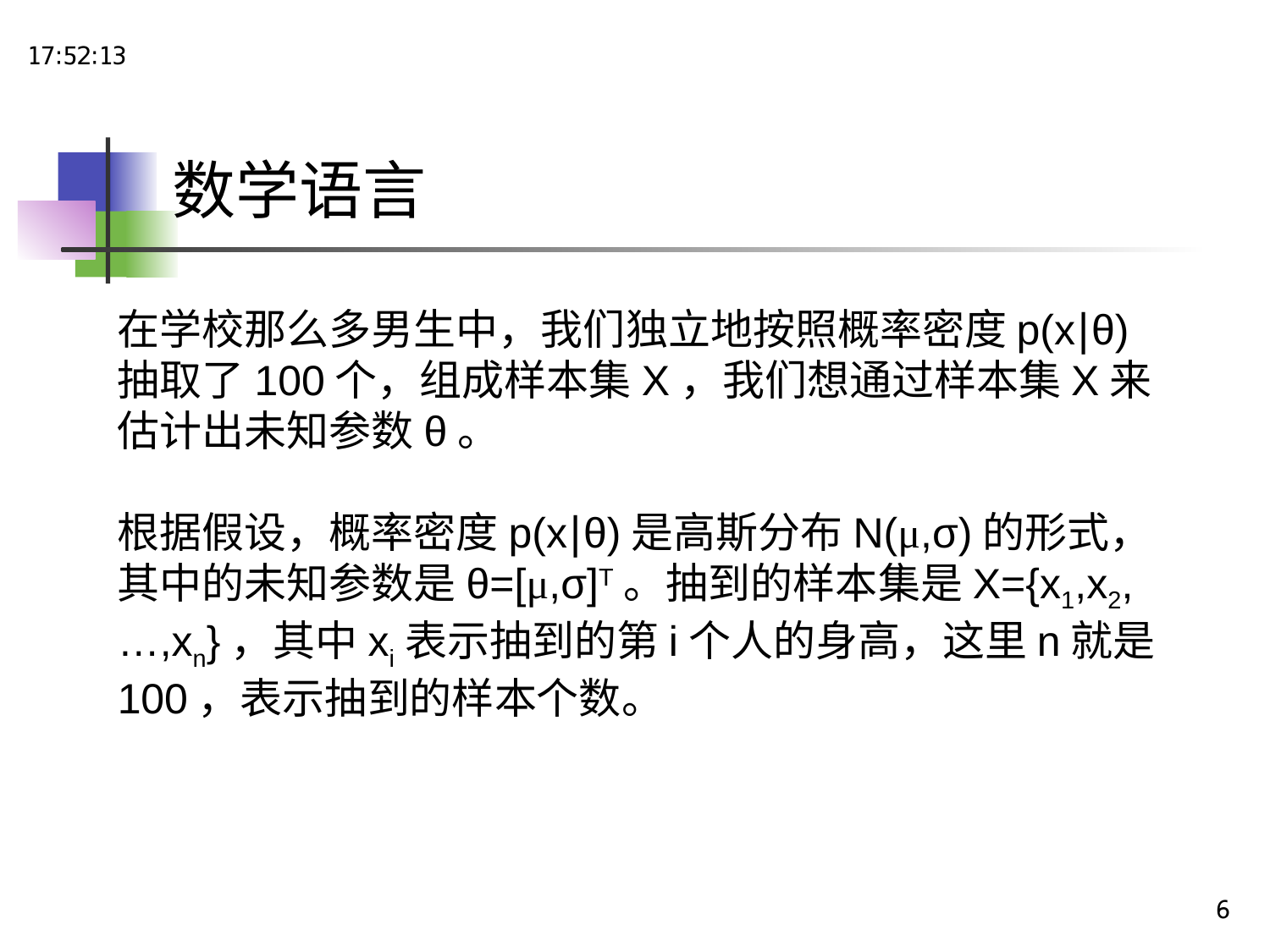

17:52:13
# 数学语言
在学校那么多男生中，我们独立地按照概率密度p(x|θ)抽取了100个，组成样本集X，我们想通过样本集X来估计出未知参数θ。

根据假设，概率密度p(x|θ)是高斯分布N(μ,σ)的形式，其中的未知参数是θ=[μ,σ]T。抽到的样本集是X={x1,x2,…,xn}，其中xi表示抽到的第i个人的身高，这里n就是100，表示抽到的样本个数。
6